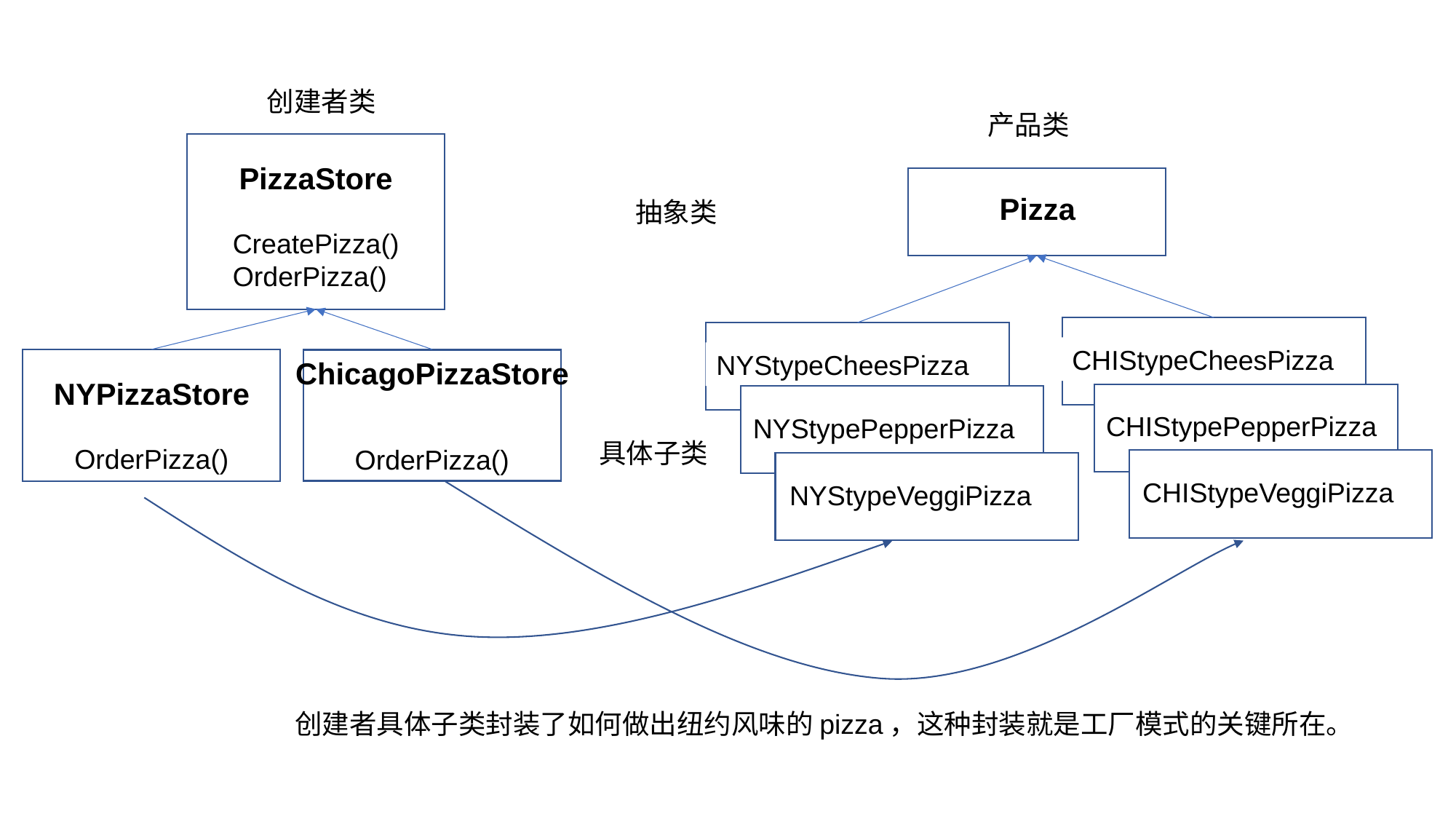

创建者类
产品类

PizzaStore
CreatePizza()
OrderPizza()

Pizza
抽象类

CHIStypeCheesPizza

CHIStypePepperPizza

CHIStypeVeggiPizza

NYStypeCheesPizza

NYStypePepperPizza

NYStypeVeggiPizza

NYPizzaStore
OrderPizza()
ChicagoPizzaStore

OrderPizza()
具体子类

创建者具体子类封装了如何做出纽约风味的pizza，这种封装就是工厂模式的关键所在。